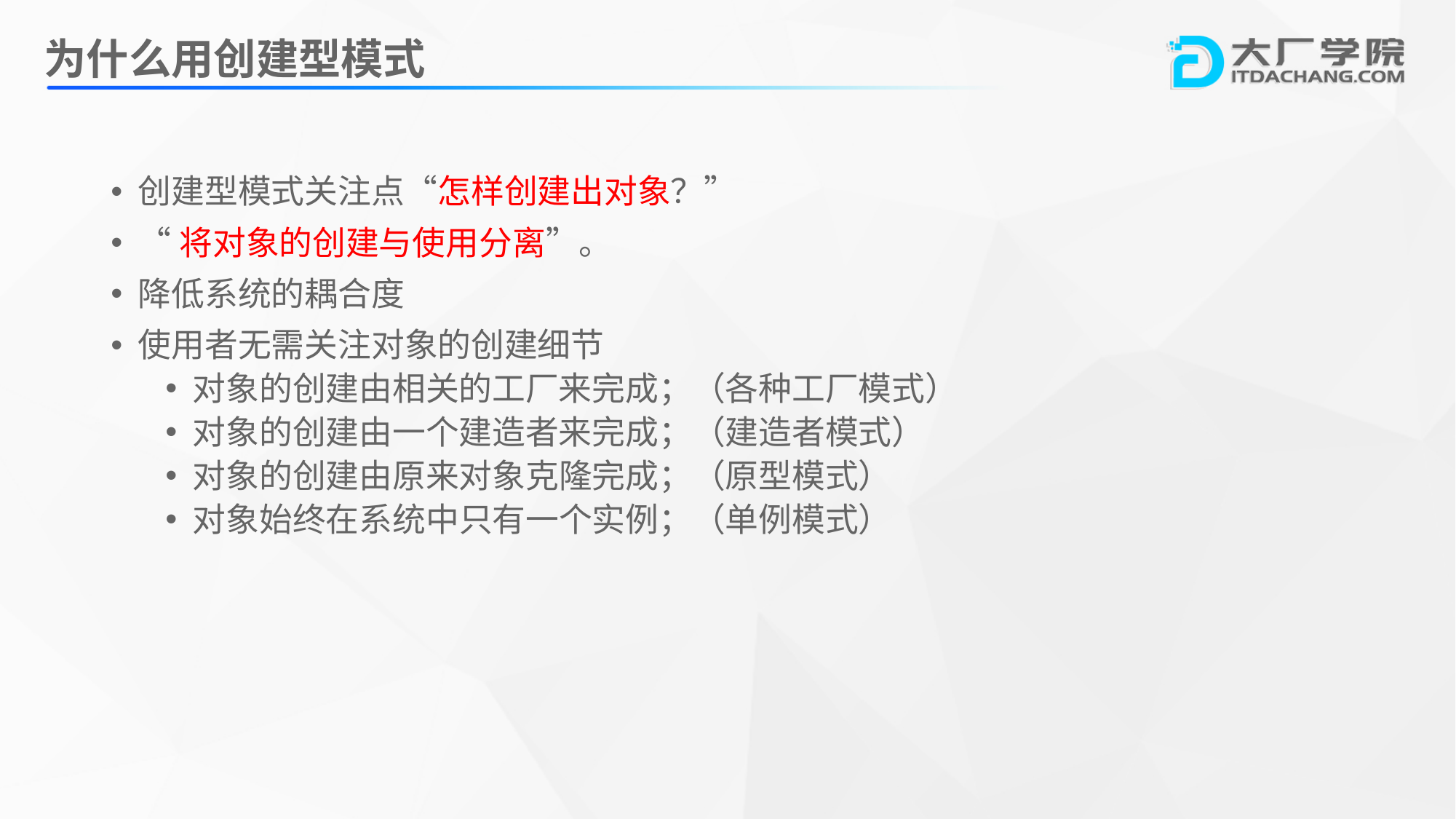

# 为什么用创建型模式
创建型模式关注点“怎样创建出对象？”
“将对象的创建与使用分离”。
降低系统的耦合度
使用者无需关注对象的创建细节
对象的创建由相关的工厂来完成；（各种工厂模式）
对象的创建由一个建造者来完成；（建造者模式）
对象的创建由原来对象克隆完成；（原型模式）
对象始终在系统中只有一个实例；（单例模式）